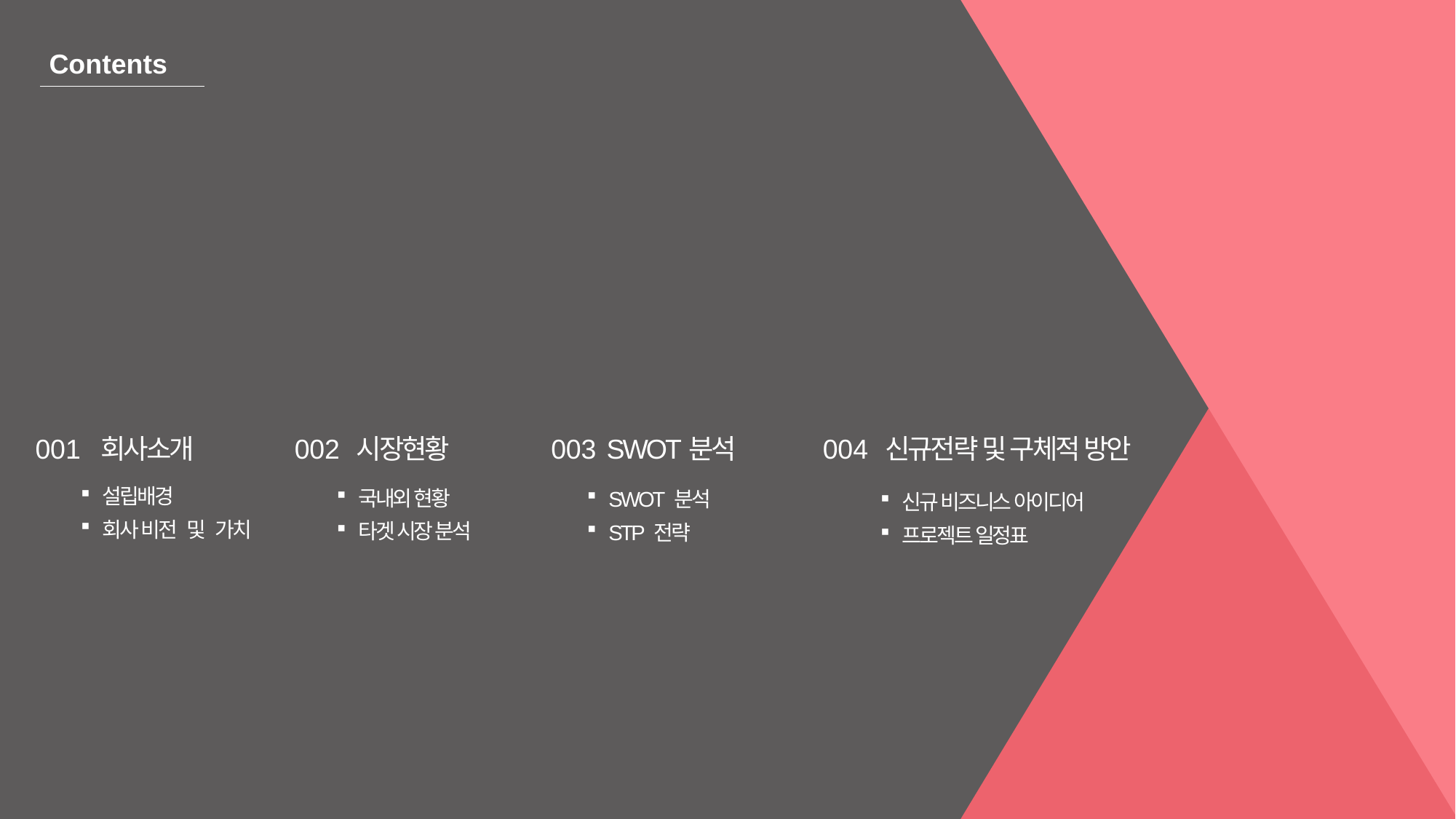

Contents
001
회사소개
002
시장현황
003
SWOT분석
004
신규전략 및 구체적 방안
설립배경
회사 비전   및   가치
국내외 현황
타겟 시장 분석
SWOT 분석
STP 전략
신규 비즈니스 아이디어
프로젝트 일정표